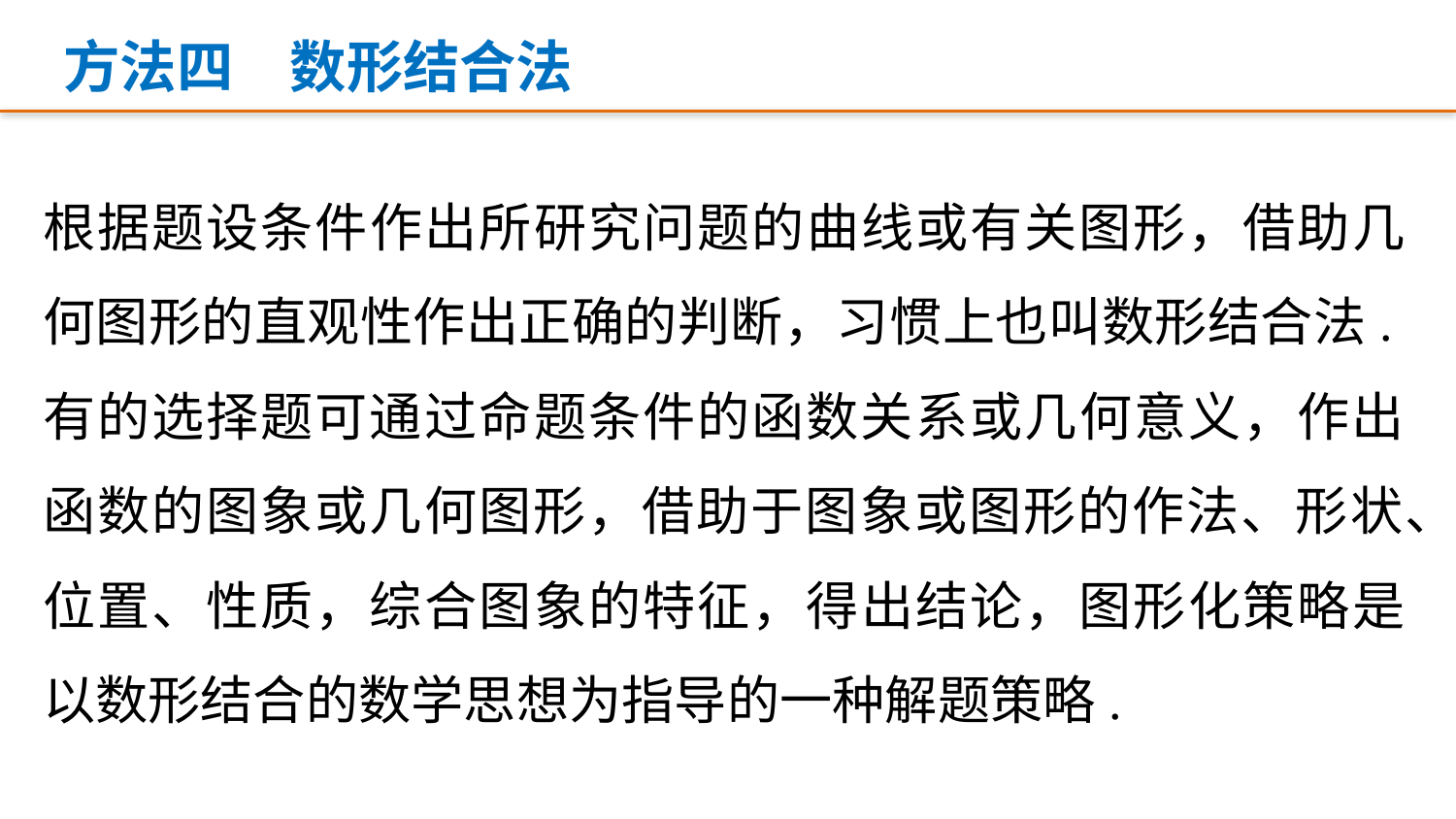

方法四　数形结合法
根据题设条件作出所研究问题的曲线或有关图形，借助几何图形的直观性作出正确的判断，习惯上也叫数形结合法.有的选择题可通过命题条件的函数关系或几何意义，作出函数的图象或几何图形，借助于图象或图形的作法、形状、位置、性质，综合图象的特征，得出结论，图形化策略是以数形结合的数学思想为指导的一种解题策略.